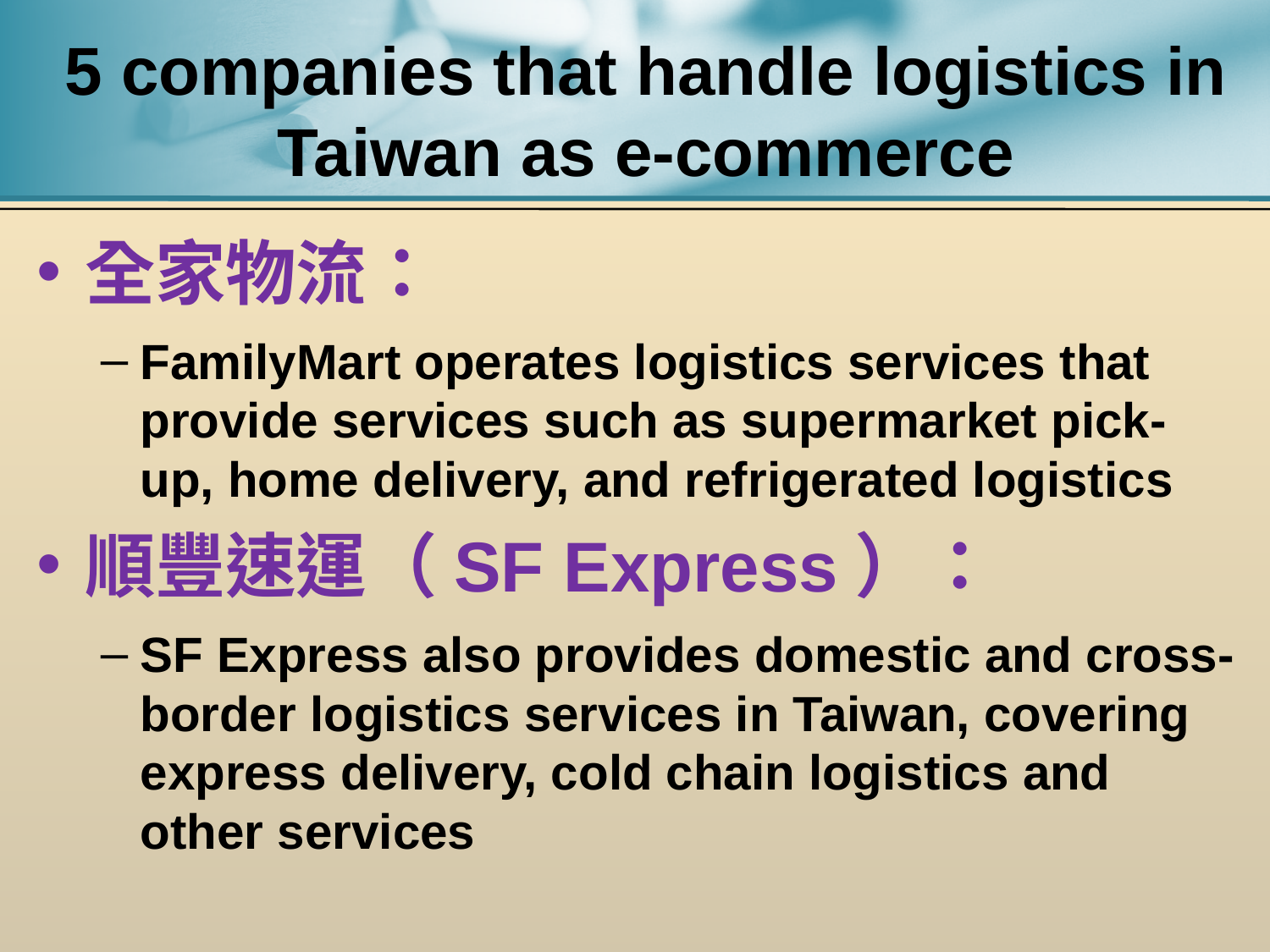

# 5 companies that handle logistics in Taiwan as e-commerce
全家物流：
FamilyMart operates logistics services that provide services such as supermarket pick-up, home delivery, and refrigerated logistics
順豐速運（SF Express）：
SF Express also provides domestic and cross-border logistics services in Taiwan, covering express delivery, cold chain logistics and other services